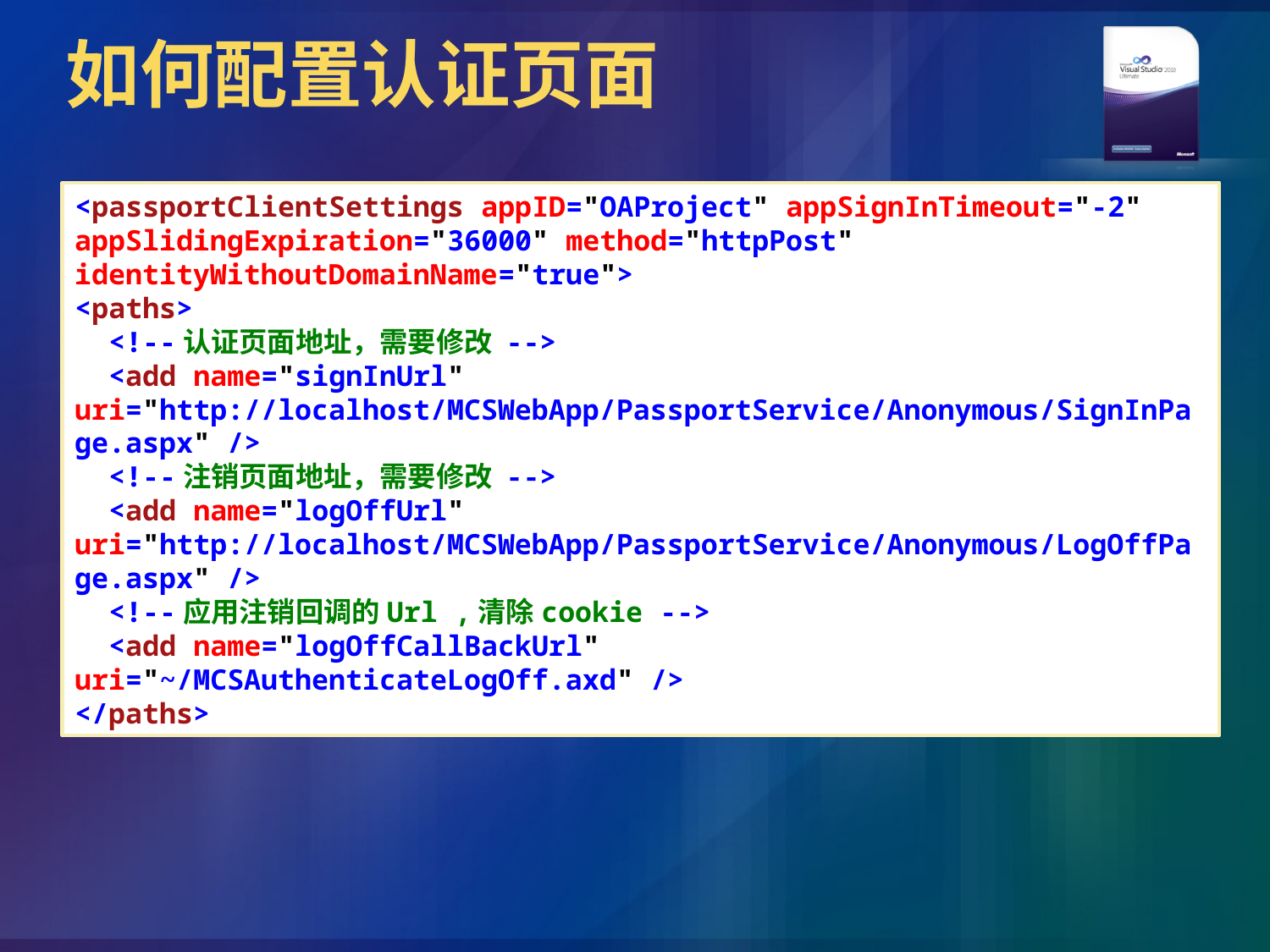

# 如何配置认证页面
<passportClientSettings appID="OAProject" appSignInTimeout="-2" appSlidingExpiration="36000" method="httpPost" identityWithoutDomainName="true">
<paths>
  <!--认证页面地址，需要修改 -->
  <add name="signInUrl" uri="http://localhost/MCSWebApp/PassportService/Anonymous/SignInPage.aspx" />
  <!--注销页面地址，需要修改 -->
  <add name="logOffUrl" uri="http://localhost/MCSWebApp/PassportService/Anonymous/LogOffPage.aspx" />
  <!--应用注销回调的Url ,清除cookie -->
  <add name="logOffCallBackUrl" uri="~/MCSAuthenticateLogOff.axd" />
</paths>